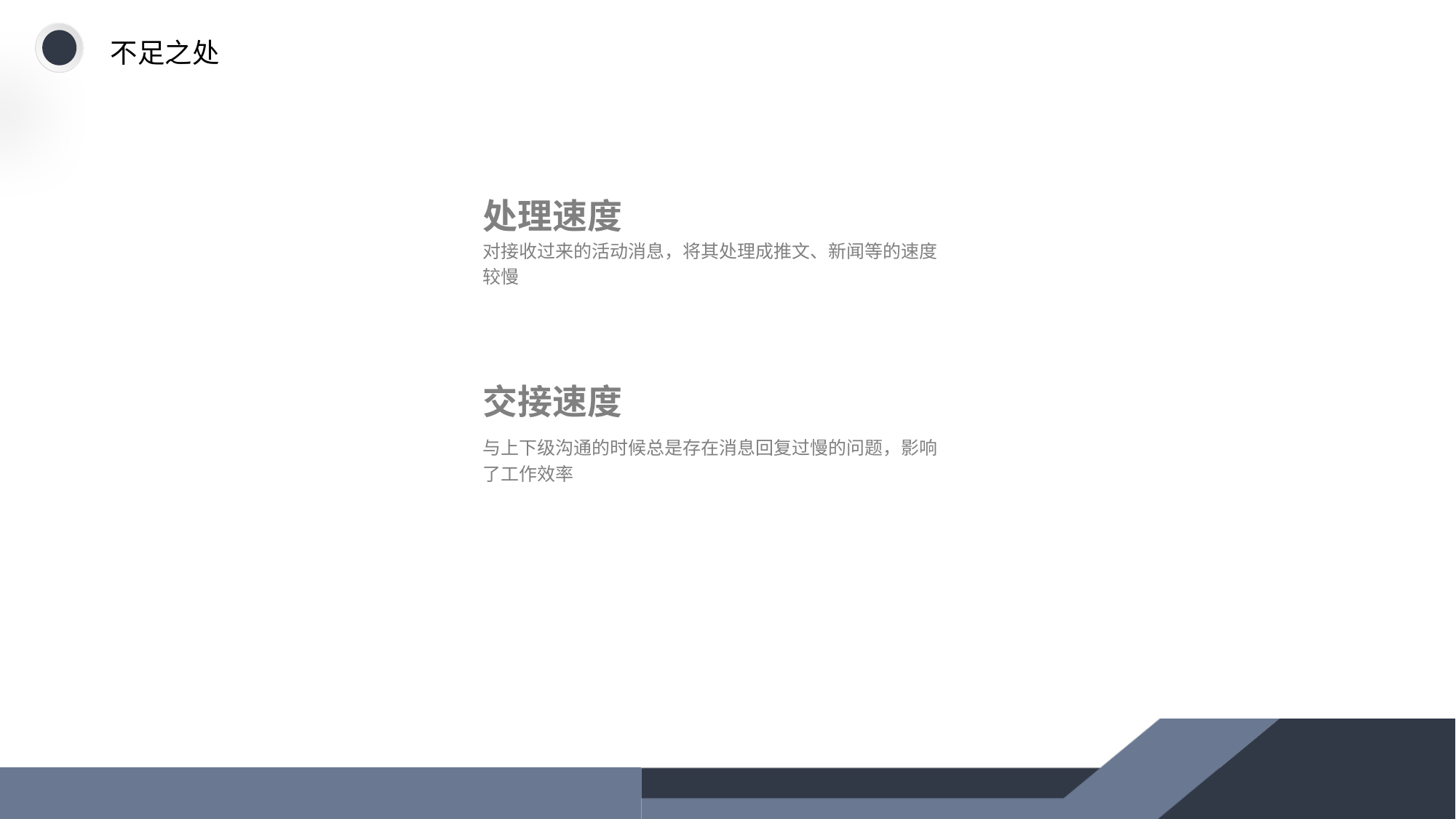

不足之处
处理速度
对接收过来的活动消息，将其处理成推文、新闻等的速度较慢

交接速度
与上下级沟通的时候总是存在消息回复过慢的问题，影响了工作效率